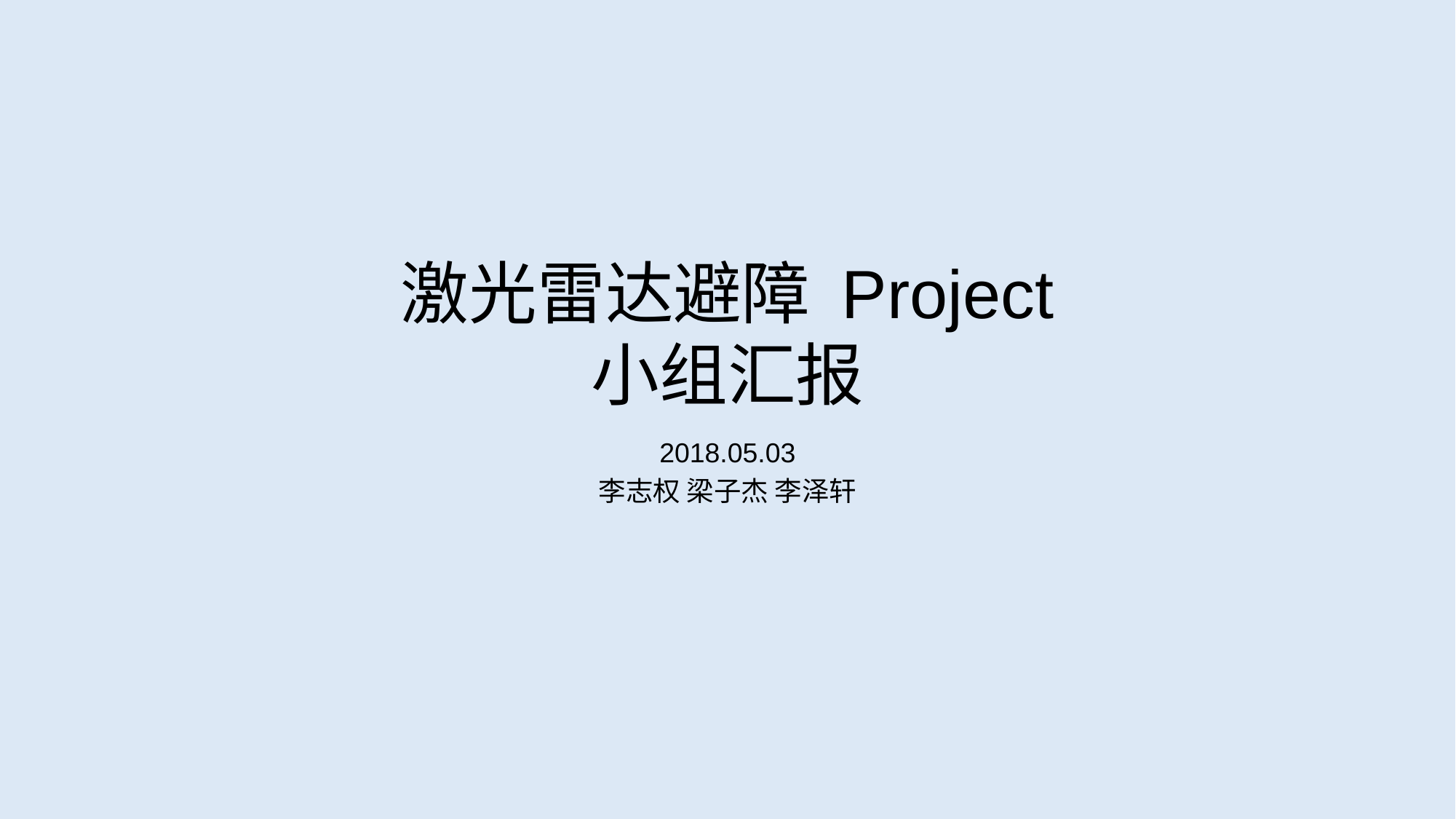

# 激光雷达避障 Project 小组汇报
2018.05.03
李志权 梁子杰 李泽轩